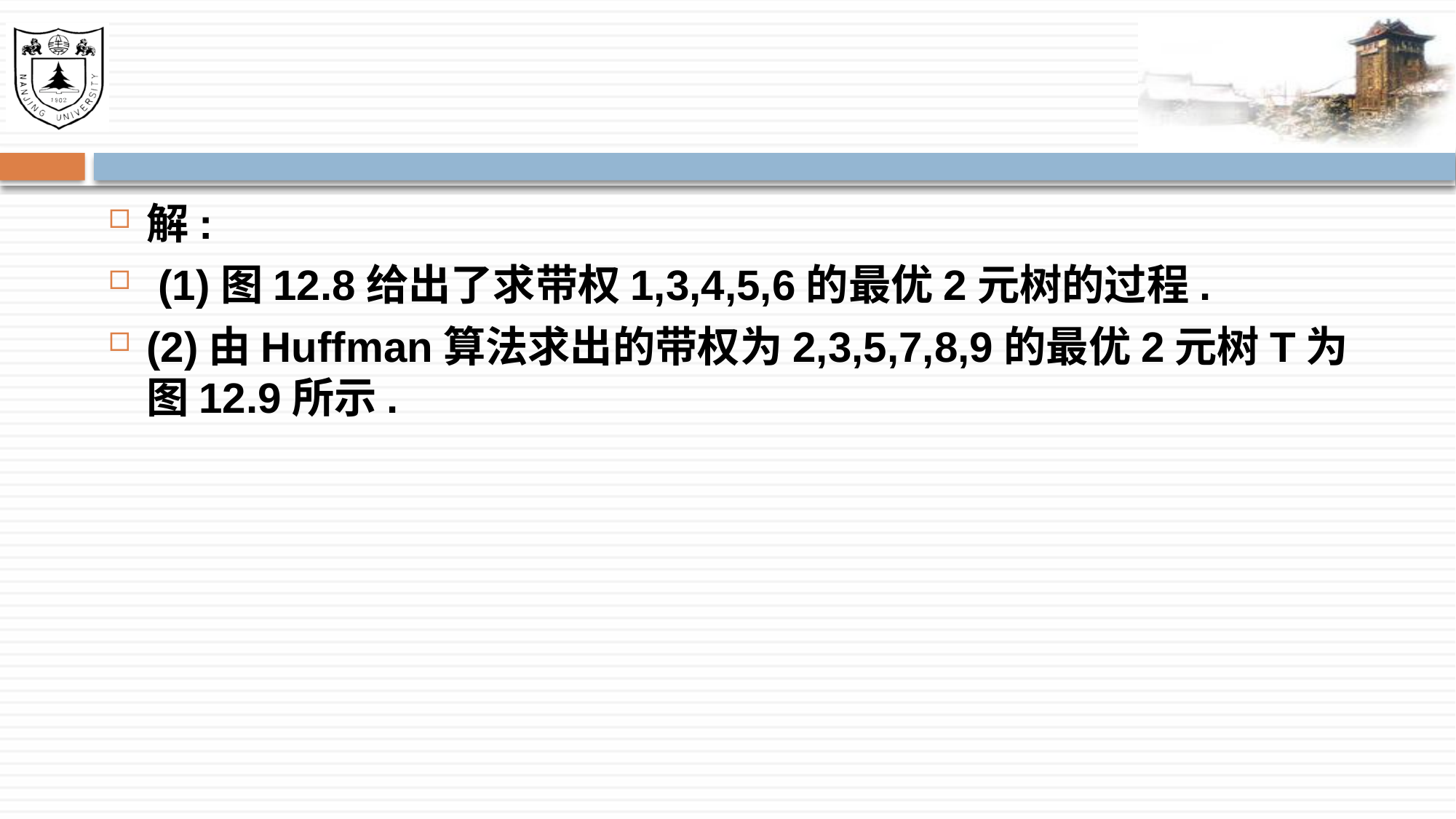

#
解:
 (1)图12.8给出了求带权1,3,4,5,6的最优2元树的过程.
(2)由Huffman算法求出的带权为2,3,5,7,8,9的最优2元树T为图12.9所示.